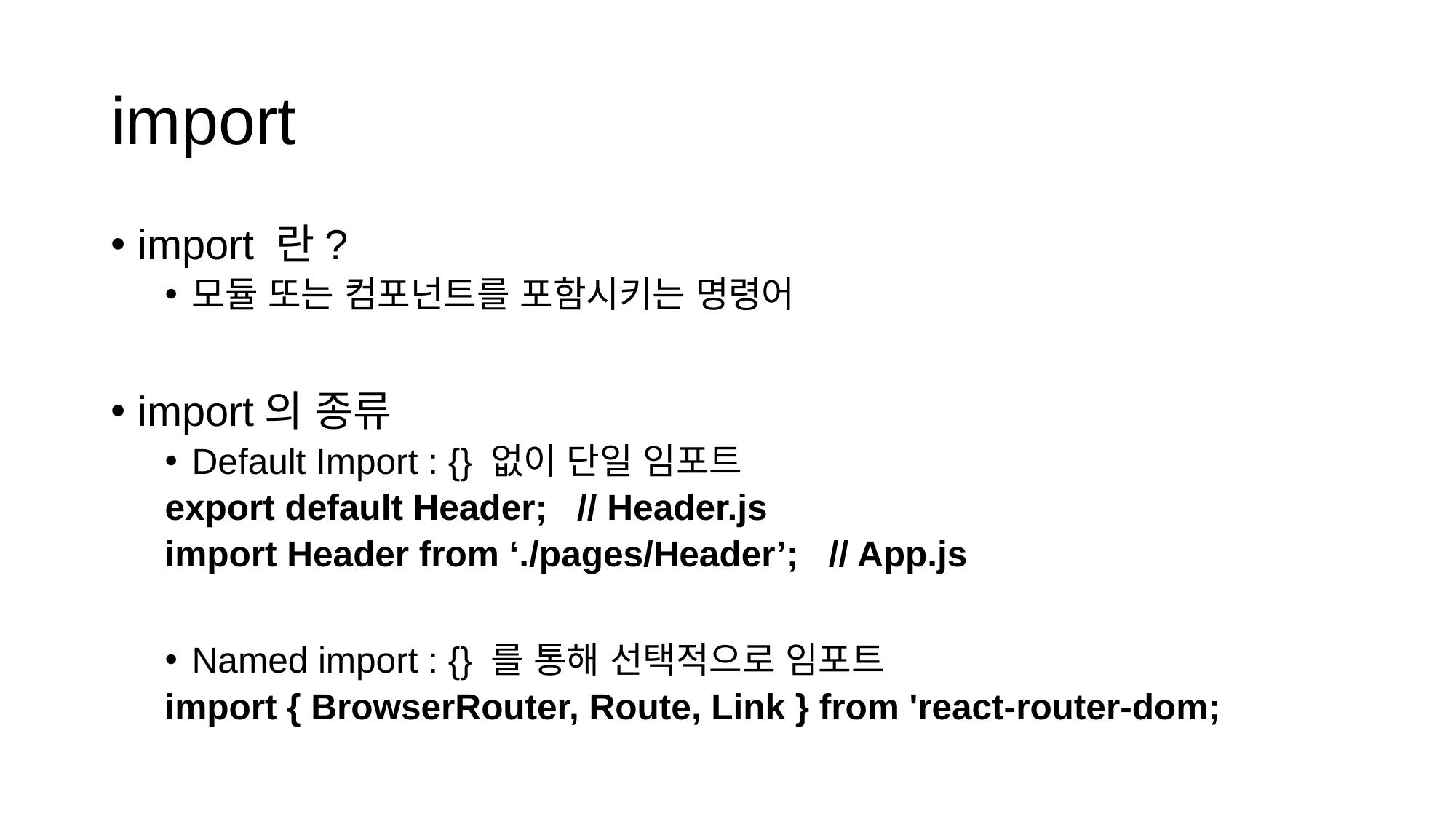

# import
import 란?
모듈 또는 컴포넌트를 포함시키는 명령어

import의 종류
Default Import : {} 없이 단일 임포트
export default Header;   // Header.js
import Header from ‘./pages/Header’;   // App.js

Named import : {} 를 통해 선택적으로 임포트
import { BrowserRouter, Route, Link } from 'react-router-dom;